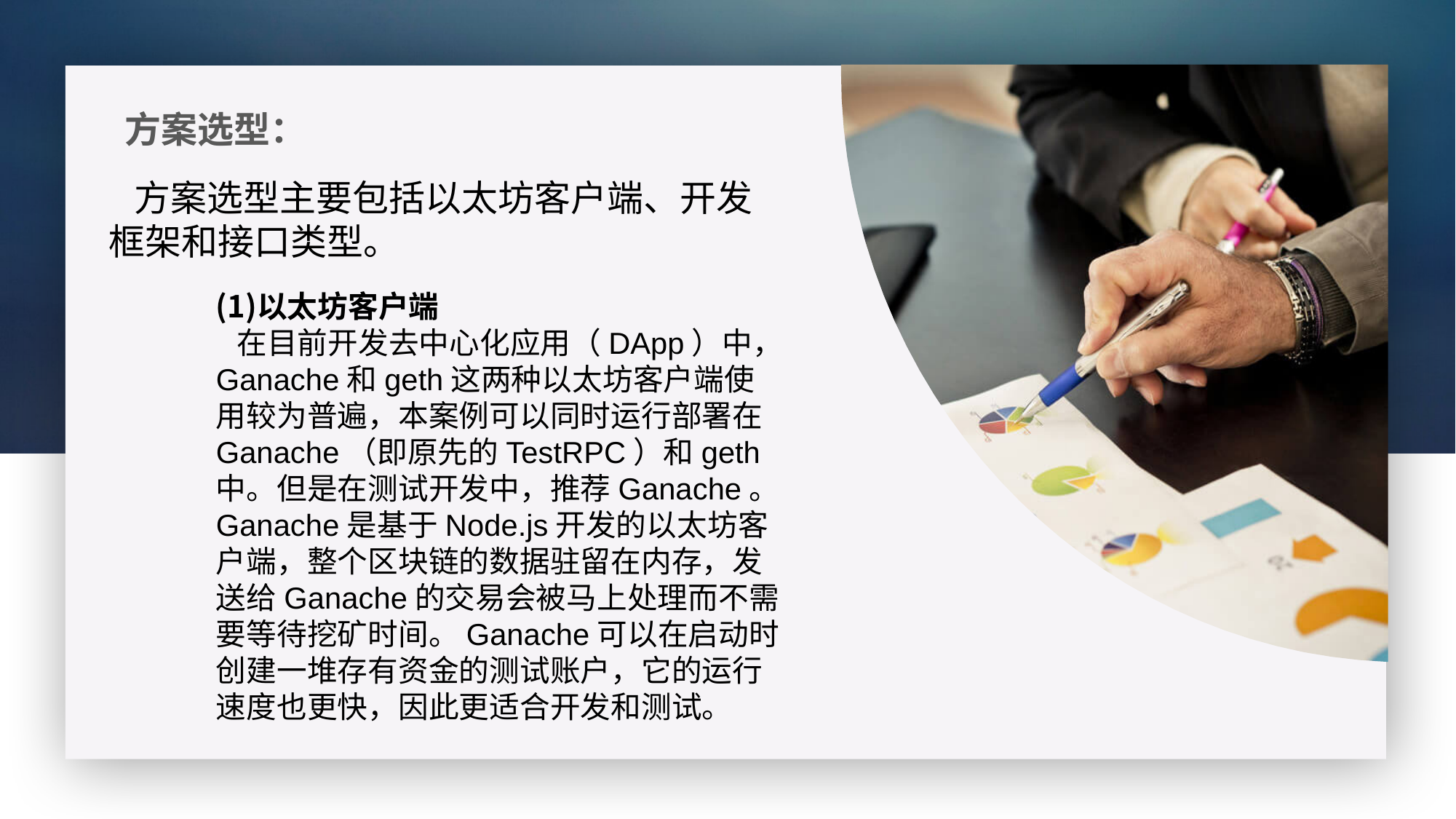

方案选型：
  方案选型主要包括以太坊客户端、开发框架和接口类型。
以太坊客户端
  在目前开发去中心化应用（DApp）中，Ganache和geth这两种以太坊客户端使用较为普遍，本案例可以同时运行部署在Ganache（即原先的TestRPC）和geth中。但是在测试开发中，推荐Ganache。Ganache是基于Node.js开发的以太坊客户端，整个区块链的数据驻留在内存，发送给Ganache的交易会被马上处理而不需要等待挖矿时间。Ganache可以在启动时创建一堆存有资金的测试账户，它的运行速度也更快，因此更适合开发和测试。